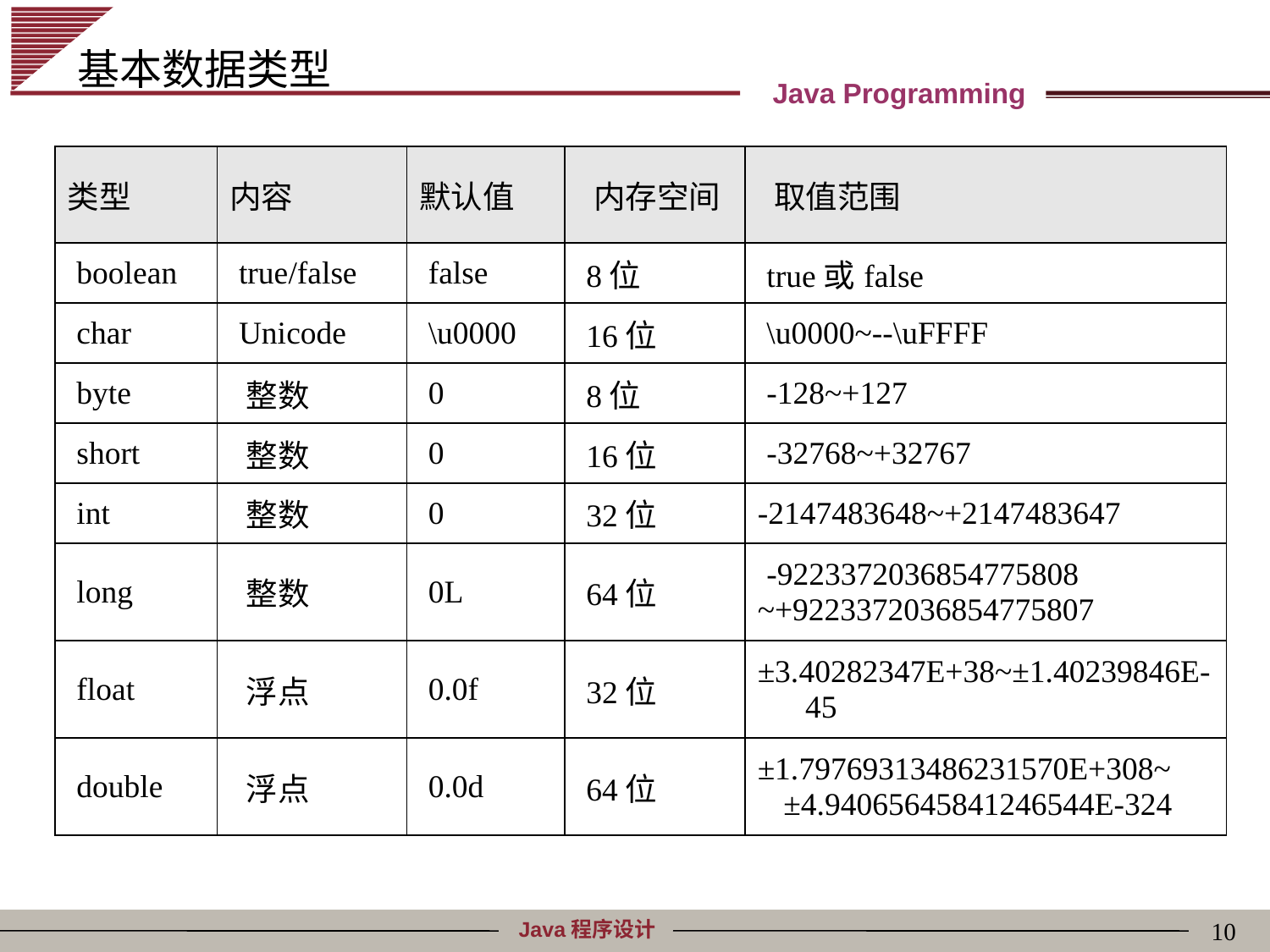

# 基本数据类型
| 类型 | 内容 | 默认值 | 内存空间 | 取值范围 |
| --- | --- | --- | --- | --- |
| boolean | true/false | false | 8位 | true或false |
| char | Unicode | \u0000 | 16位 | \u0000~--\uFFFF |
| byte | 整数 | 0 | 8位 | -128~+127 |
| short | 整数 | 0 | 16位 | -32768~+32767 |
| int | 整数 | 0 | 32位 | -2147483648~+2147483647 |
| long | 整数 | 0L | 64位 | -9223372036854775808 ~+9223372036854775807 |
| float | 浮点 | 0.0f | 32位 | ±3.40282347E+38~±1.40239846E-45 |
| double | 浮点 | 0.0d | 64位 | ±1.79769313486231570E+308~    ±4.94065645841246544E-324 |